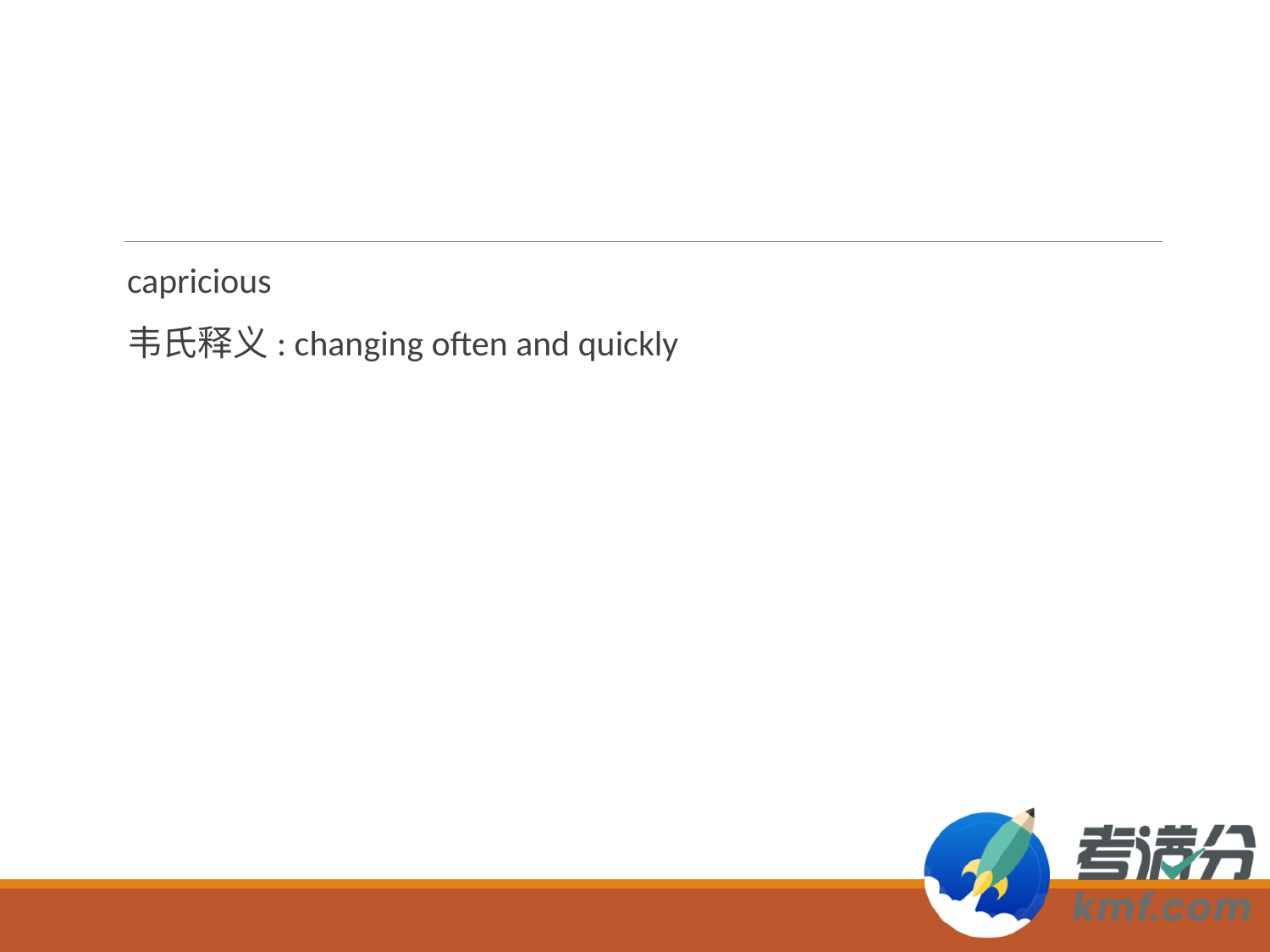

#
capricious
韦氏释义: changing often and quickly